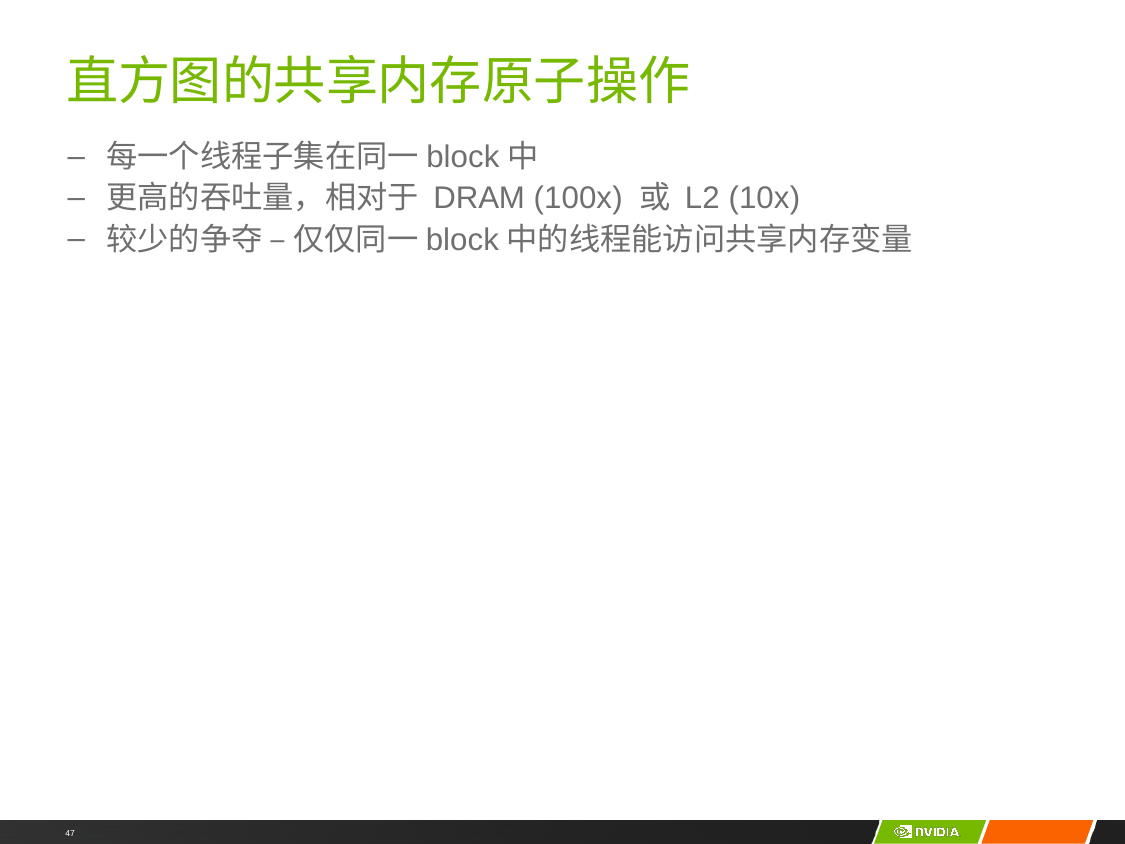

# 直方图的共享内存原子操作
每一个线程子集在同一block中
更高的吞吐量，相对于 DRAM (100x) 或 L2 (10x)
较少的争夺 – 仅仅同一block中的线程能访问共享内存变量